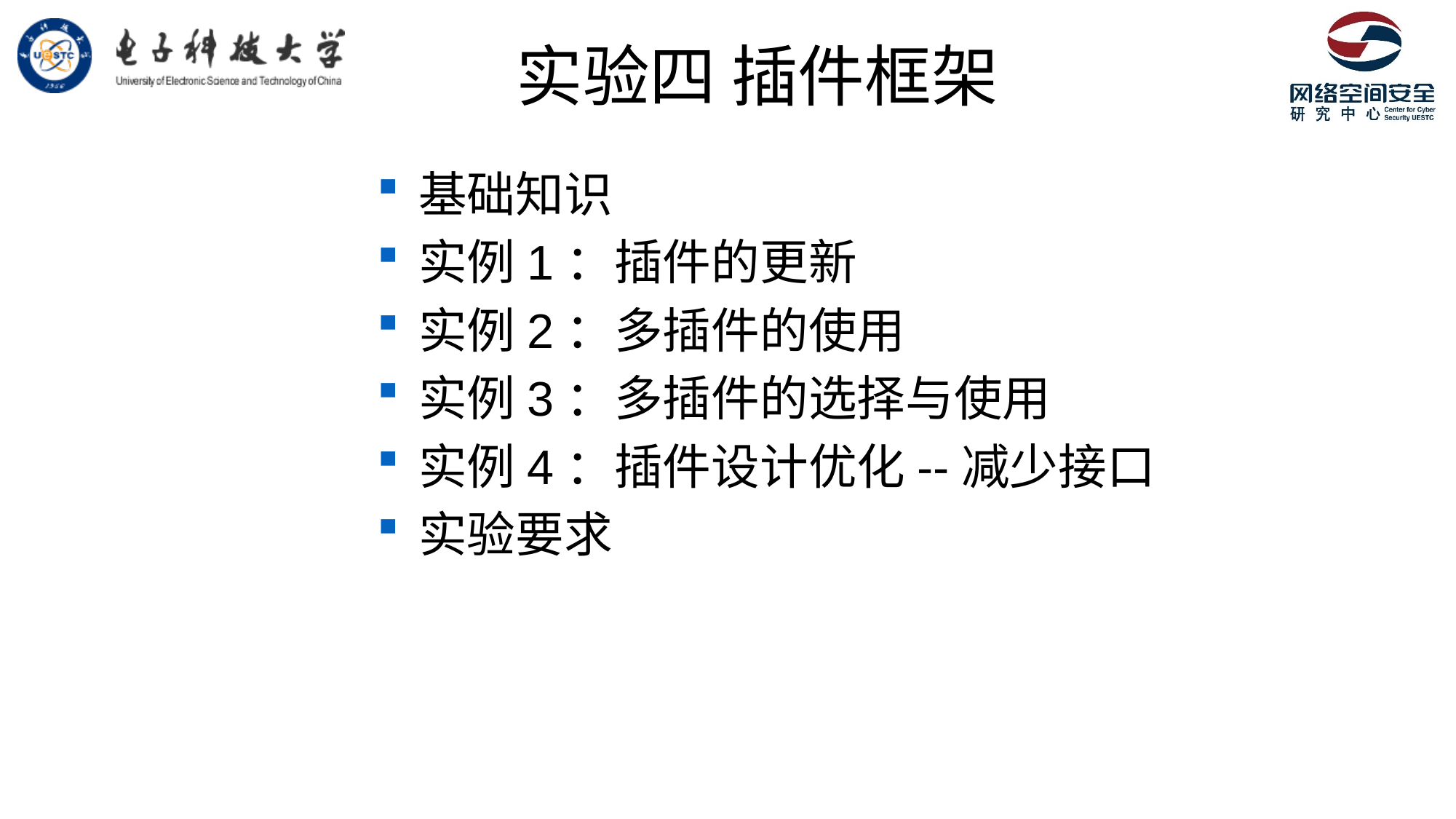

# 实验四 插件框架
基础知识
实例1：插件的更新
实例2：多插件的使用
实例3：多插件的选择与使用
实例4：插件设计优化--减少接口
实验要求